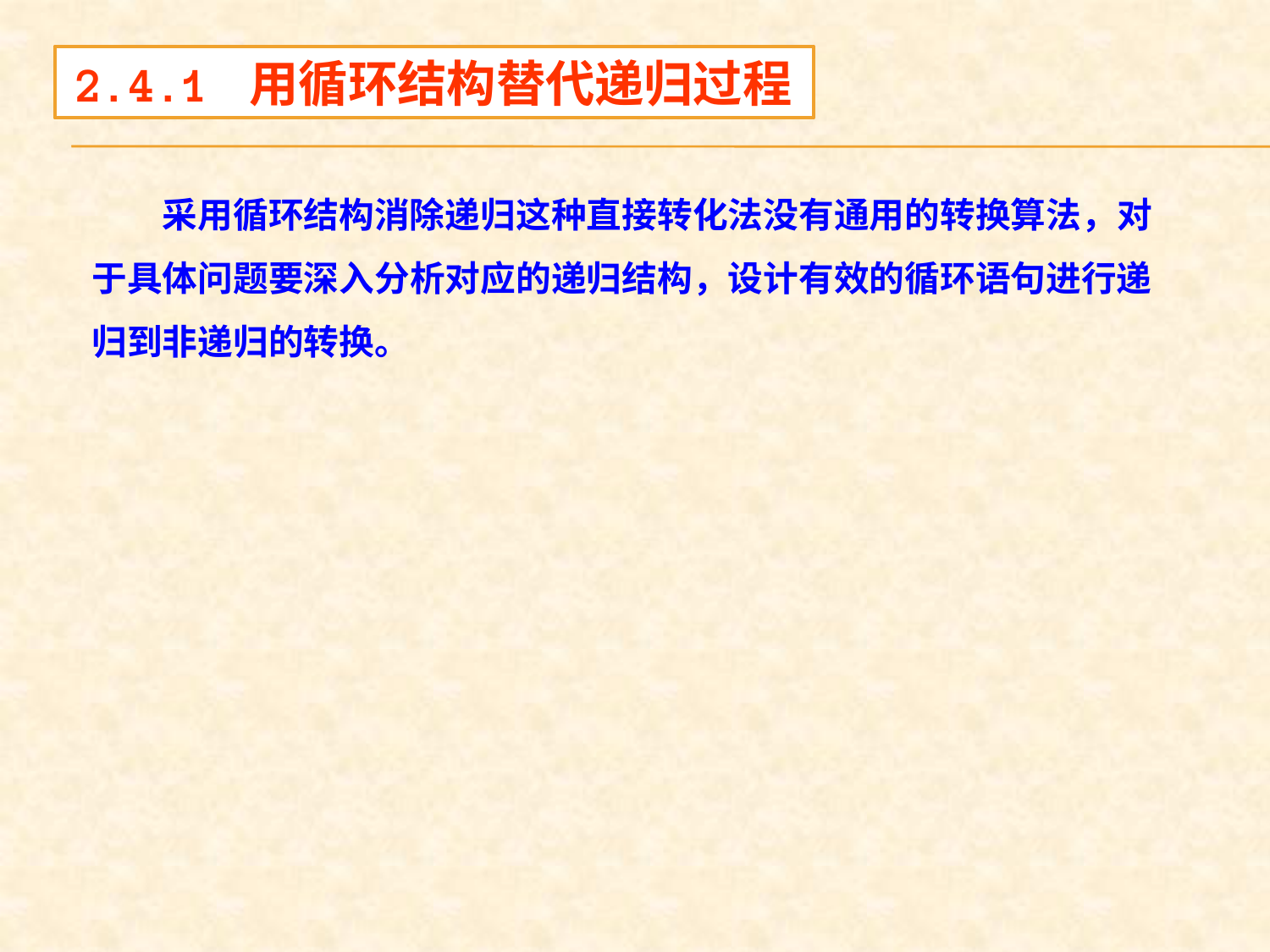

2.4.1 用循环结构替代递归过程
　　采用循环结构消除递归这种直接转化法没有通用的转换算法，对于具体问题要深入分析对应的递归结构，设计有效的循环语句进行递归到非递归的转换。
70